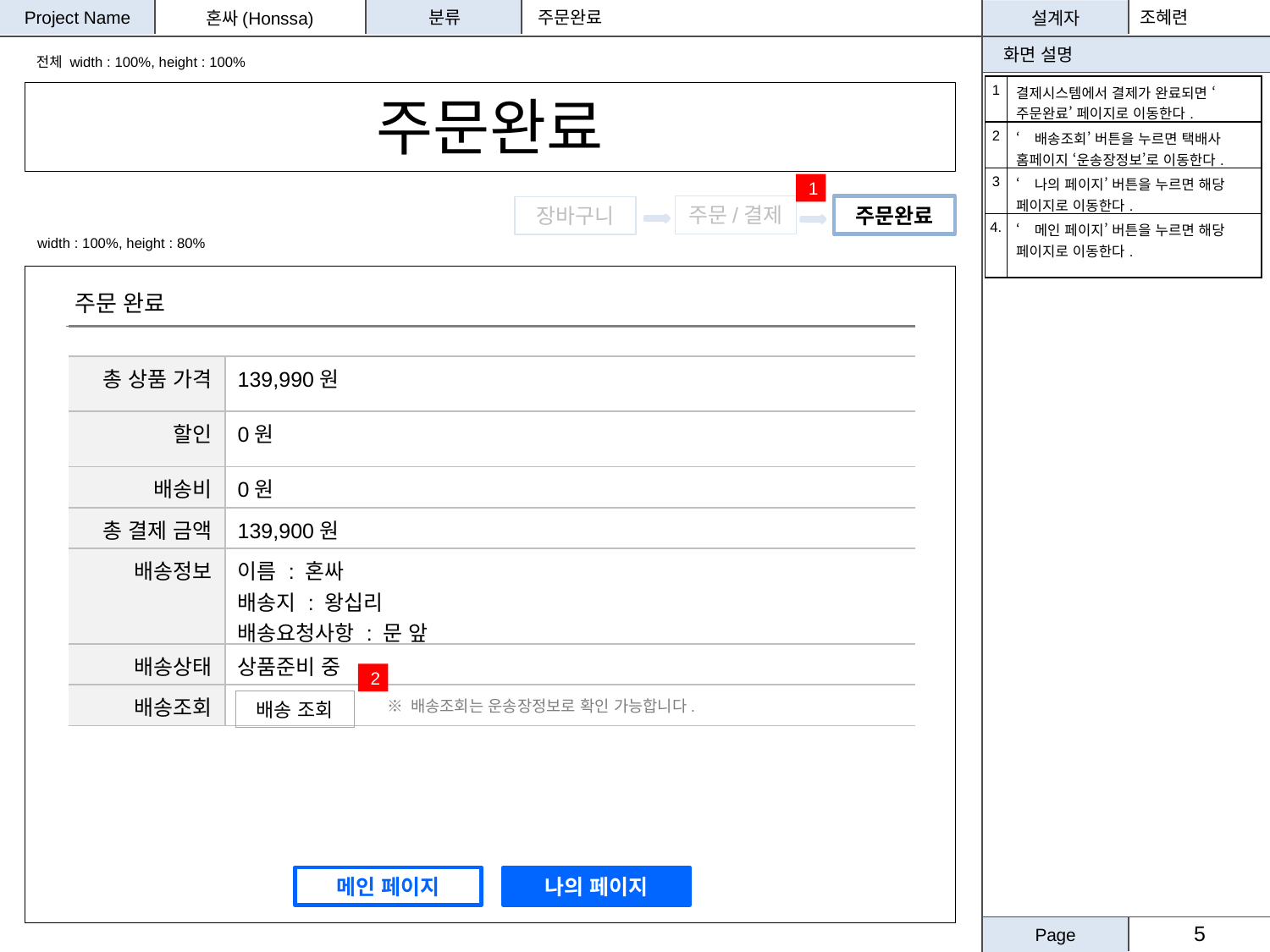

주문완료
조혜련
전체 width : 100%, height : 100%

| 1 | 결제시스템에서 결제가 완료되면 ‘주문완료’ 페이지로 이동한다. |
| --- | --- |
| 2 | ‘배송조회’ 버튼을 누르면 택배사 홈페이지 ‘운송장정보’로 이동한다. |
| 3 | ‘나의 페이지’ 버튼을 누르면 해당 페이지로 이동한다. |
| 4. | ‘메인 페이지’ 버튼을 누르면 해당 페이지로 이동한다. |

주문완료
1
주문/결제
주문완료
장바구니

width : 100%, height : 80%

주문 완료
| 총 상품 가격 | 139,990원 |
| --- | --- |
| 할인 | 0원 |
| 배송비 | 0원 |
| 총 결제 금액 | 139,900원 |
| 배송정보 | 이름 : 혼싸 배송지 : 왕십리 배송요청사항 : 문 앞 |
| 배송상태 | 상품준비 중 |
| 배송조회 |  |
2
※ 배송조회는 운송장정보로 확인 가능합니다.
배송 조회
메인 페이지
나의 페이지
5